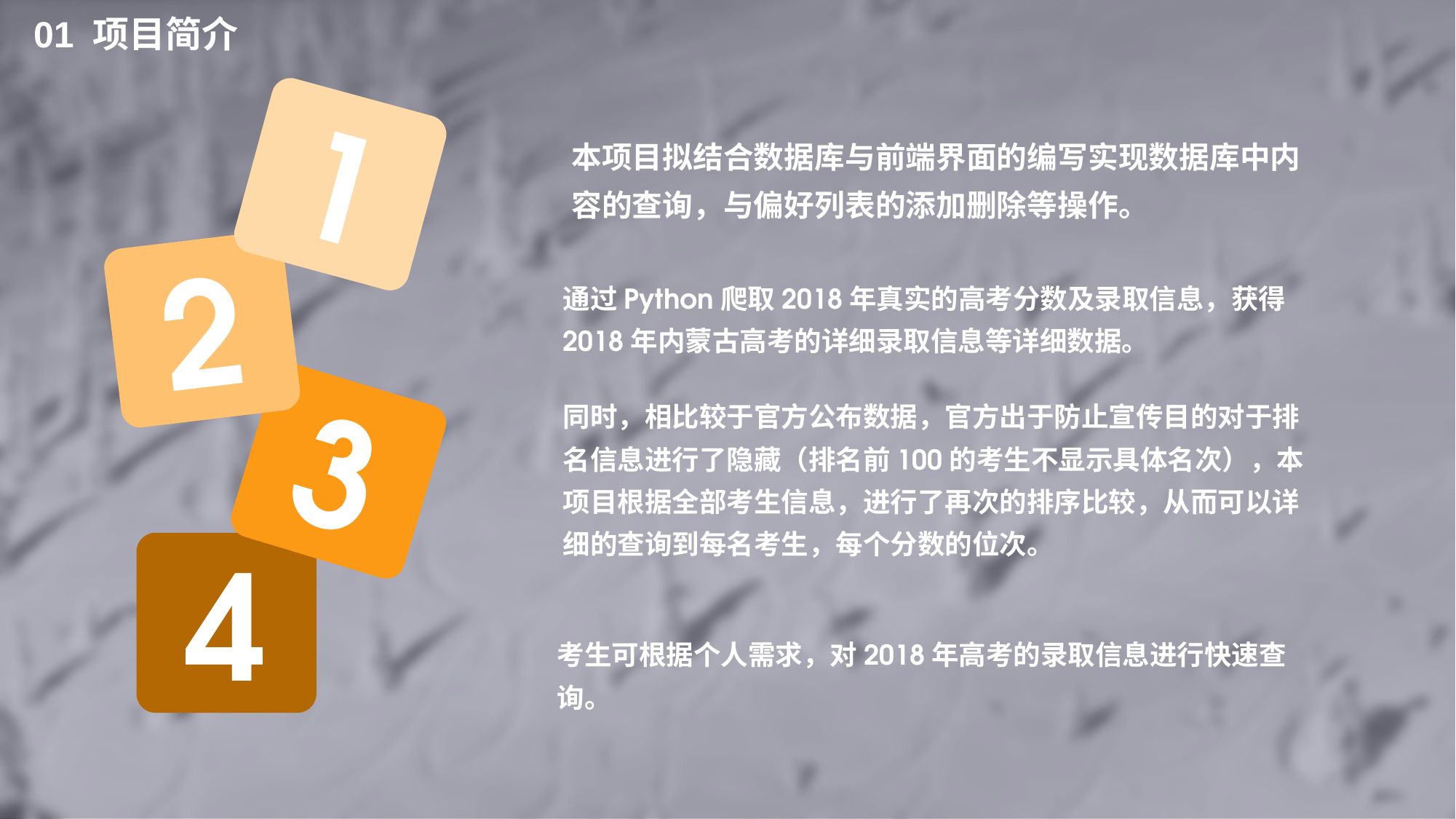

01 项目简介
1
本项目拟结合数据库与前端界面的编写实现数据库中内容的查询，与偏好列表的添加删除等操作。

2
通过Python爬取2018年真实的高考分数及录取信息，获得2018年内蒙古高考的详细录取信息等详细数据。

3
同时，相比较于官方公布数据，官方出于防止宣传目的对于排名信息进行了隐藏（排名前100的考生不显示具体名次），本项目根据全部考生信息，进行了再次的排序比较，从而可以详细的查询到每名考生，每个分数的位次。

4
考生可根据个人需求，对2018年高考的录取信息进行快速查询。